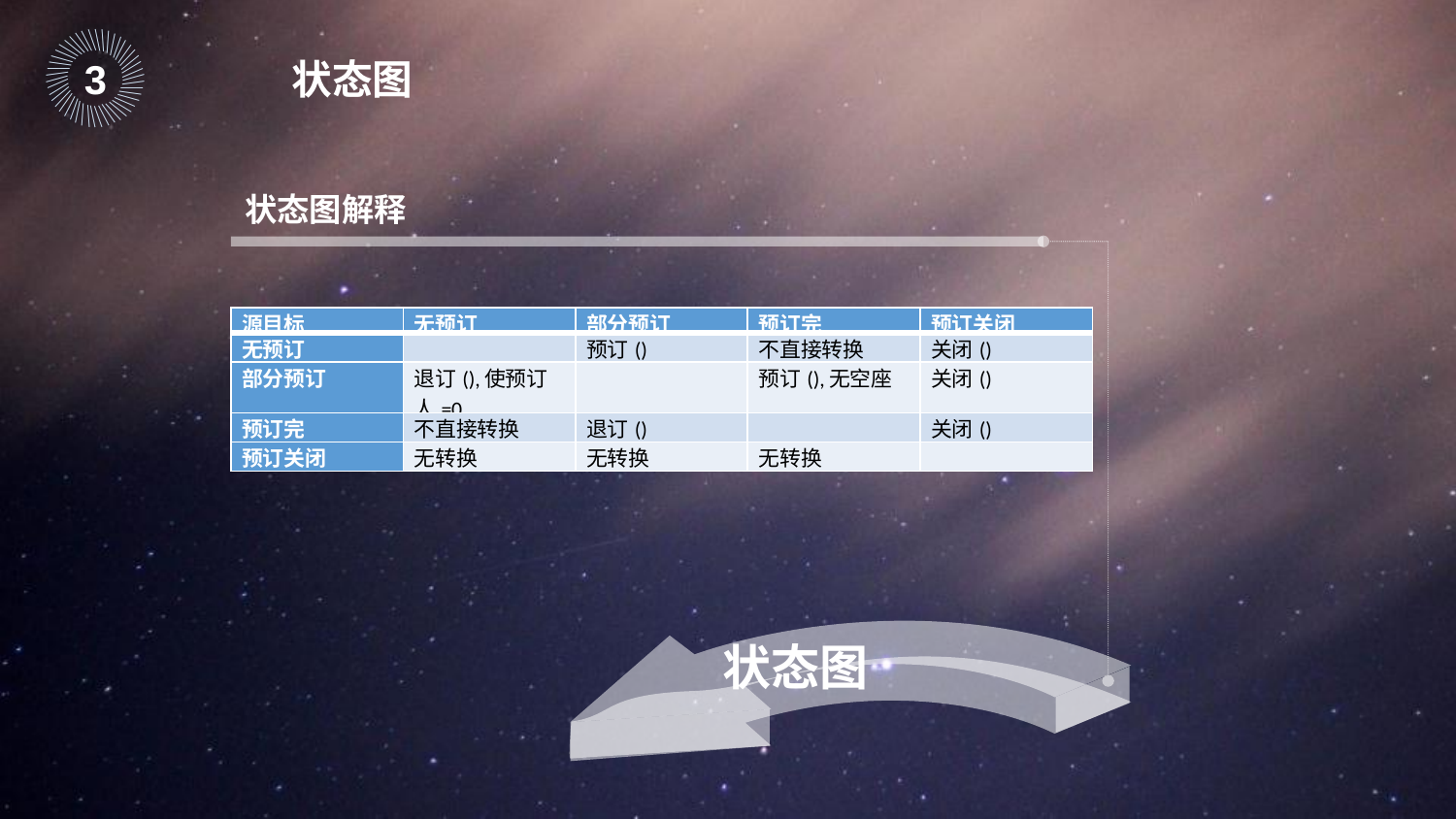

｜
｜
｜
｜
｜
｜
｜
｜
｜
｜
｜
｜
｜
｜
｜
｜
｜
｜
｜
｜
｜
｜
｜
｜
｜
｜
｜
｜
｜
｜
｜
｜
｜
｜
｜
｜
｜
｜
｜
｜
｜
｜
｜
｜
｜
｜
3
状态图
状态图解释

| 源目标 | 无预订 | 部分预订 | 预订完 | 预订关闭 |
| --- | --- | --- | --- | --- |
| 无预订 |  | 预订() | 不直接转换 | 关闭() |
| 部分预订 | 退订(),使预订人=0 |  | 预订(),无空座 | 关闭() |
| 预订完 | 不直接转换 | 退订() |  | 关闭() |
| 预订关闭 | 无转换 | 无转换 | 无转换 |  |

状态图